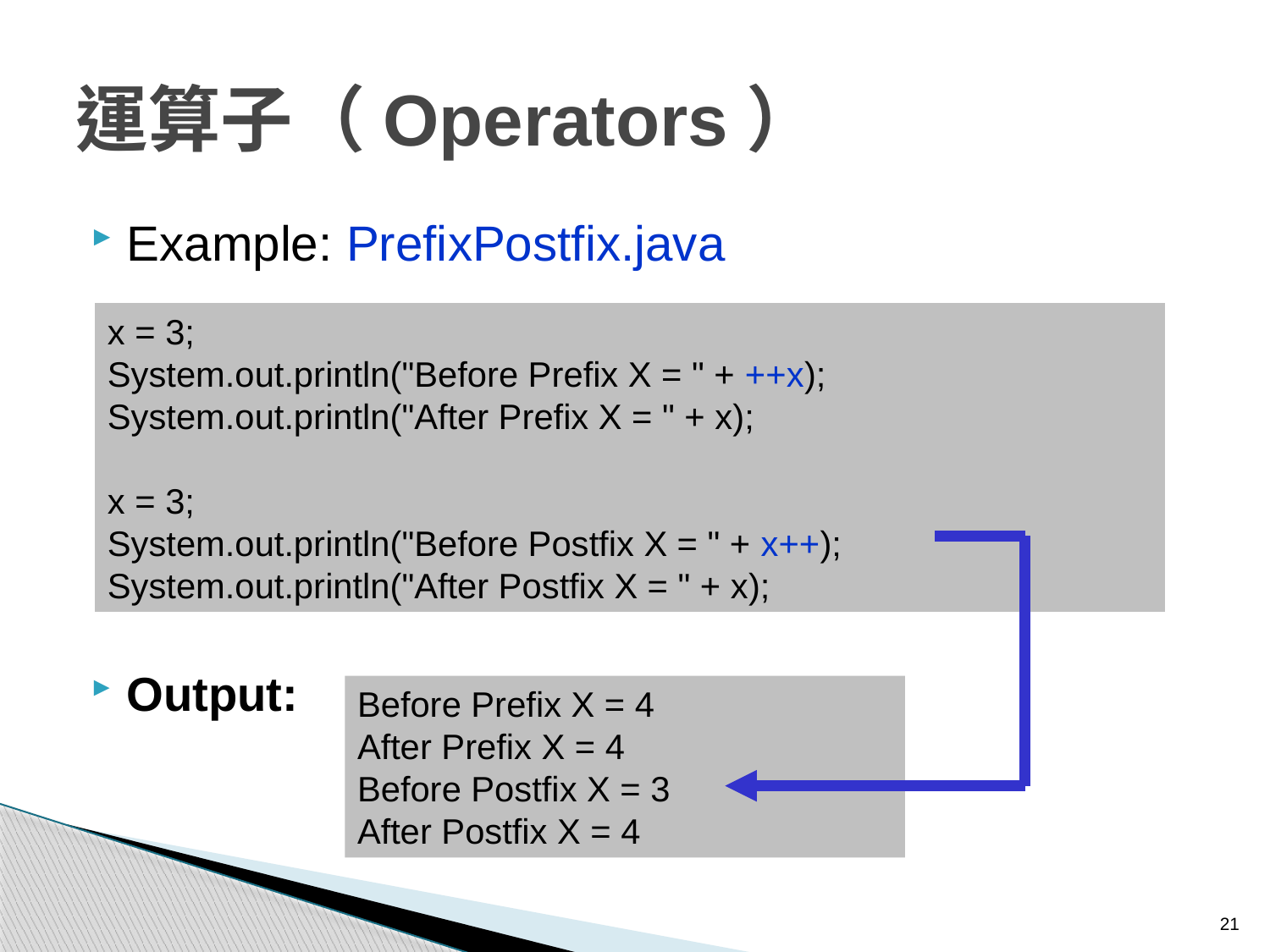

# 運算子（Operators）
Example: PrefixPostfix.java

Output:

x = 3;
System.out.println("Before Prefix X = " + ++x);
System.out.println("After Prefix X = " + x);

x = 3;
System.out.println("Before Postfix X = " + x++);
System.out.println("After Postfix X = " + x);
Before Prefix X = 4
After Prefix X = 4
Before Postfix X = 3
After Postfix X = 4
21